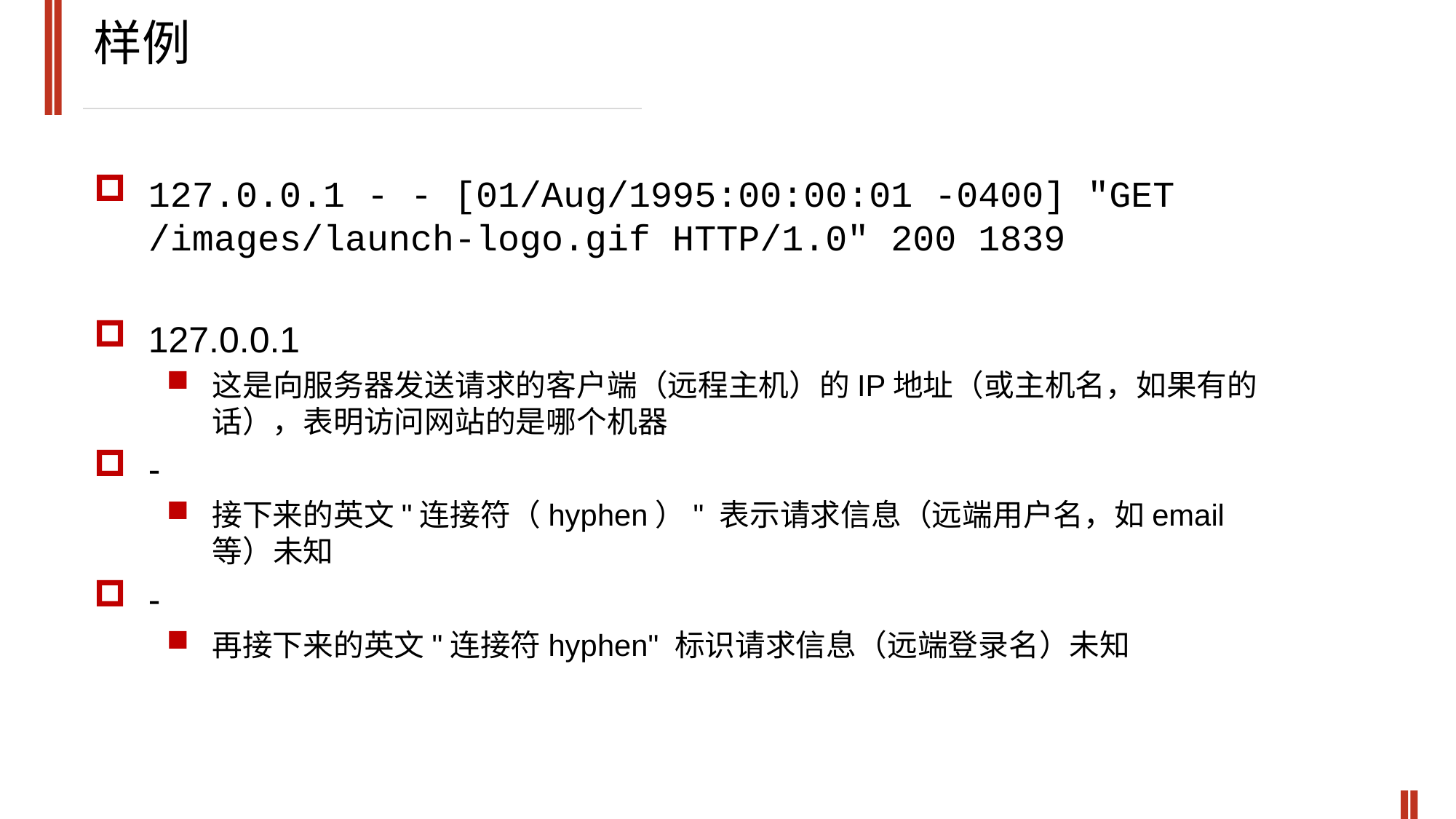

样例

127.0.0.1 - - [01/Aug/1995:00:00:01 -0400] "GET /images/launch-logo.gif HTTP/1.0" 200 1839

127.0.0.1
这是向服务器发送请求的客户端（远程主机）的IP地址（或主机名，如果有的话），表明访问网站的是哪个机器
-
接下来的英文"连接符（hyphen）" 表示请求信息（远端用户名，如email等）未知
-
再接下来的英文"连接符hyphen" 标识请求信息（远端登录名）未知